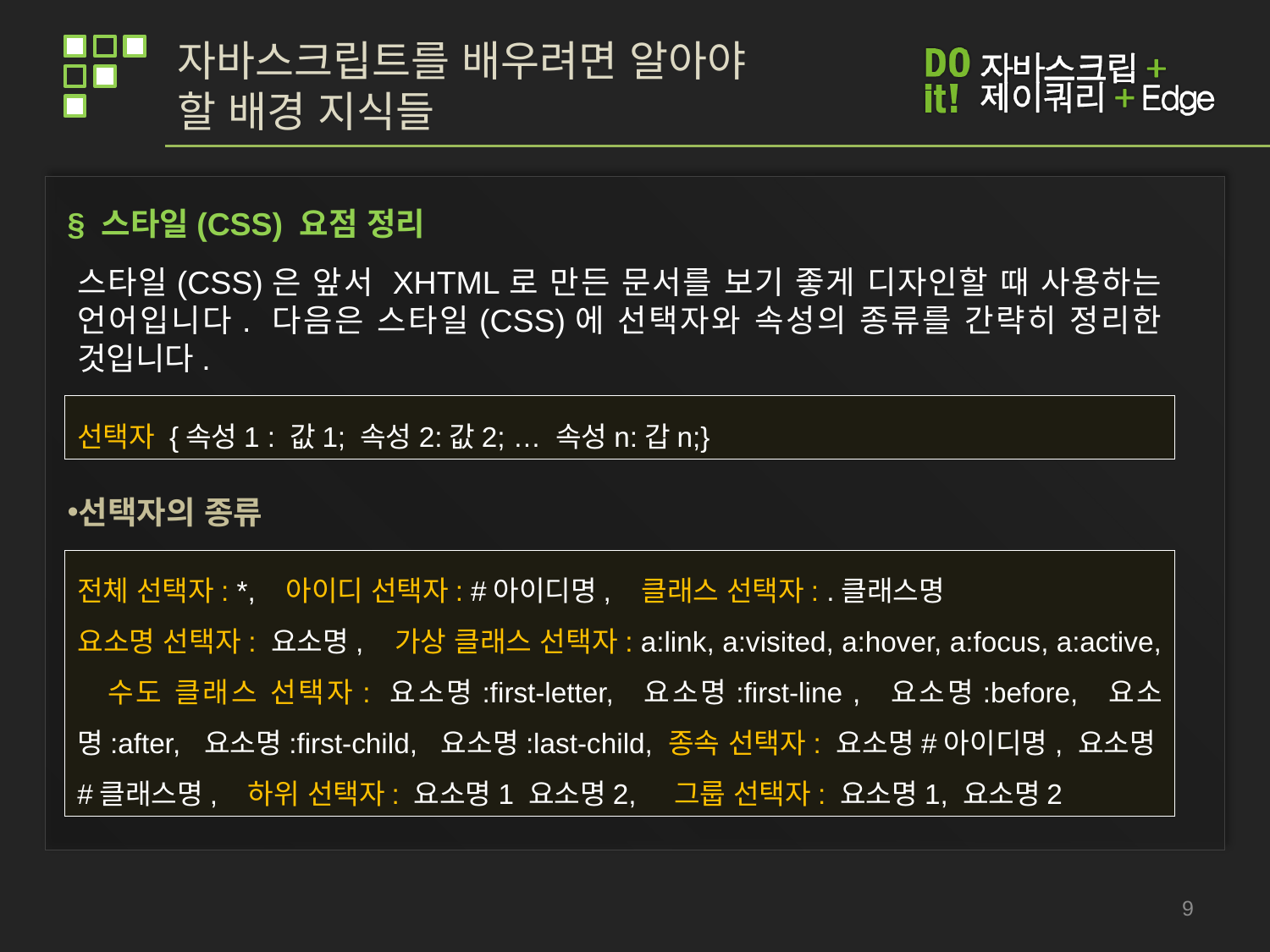

# 자바스크립트를 배우려면 알아야 할 배경 지식들

§ 스타일(CSS) 요점 정리
스타일(CSS)은 앞서 XHTML로 만든 문서를 보기 좋게 디자인할 때 사용하는 언어입니다. 다음은 스타일(CSS)에 선택자와 속성의 종류를 간략히 정리한 것입니다.
선택자 {속성1 : 값1; 속성2:값2; … 속성n:갑n;}
선택자의 종류
전체 선택자: *,   아이디 선택자: #아이디명,   클래스 선택자: .클래스명
요소명 선택자: 요소명,   가상 클래스 선택자: a:link, a:visited, a:hover, a:focus, a:active,   수도 클래스 선택자: 요소명:first-letter,  요소명:first-line ,  요소명:before,  요소명:after,  요소명:first-child,  요소명:last-child, 종속 선택자: 요소명#아이디명, 요소명#클래스명,   하위 선택자: 요소명1 요소명2,    그룹 선택자: 요소명1, 요소명2
9